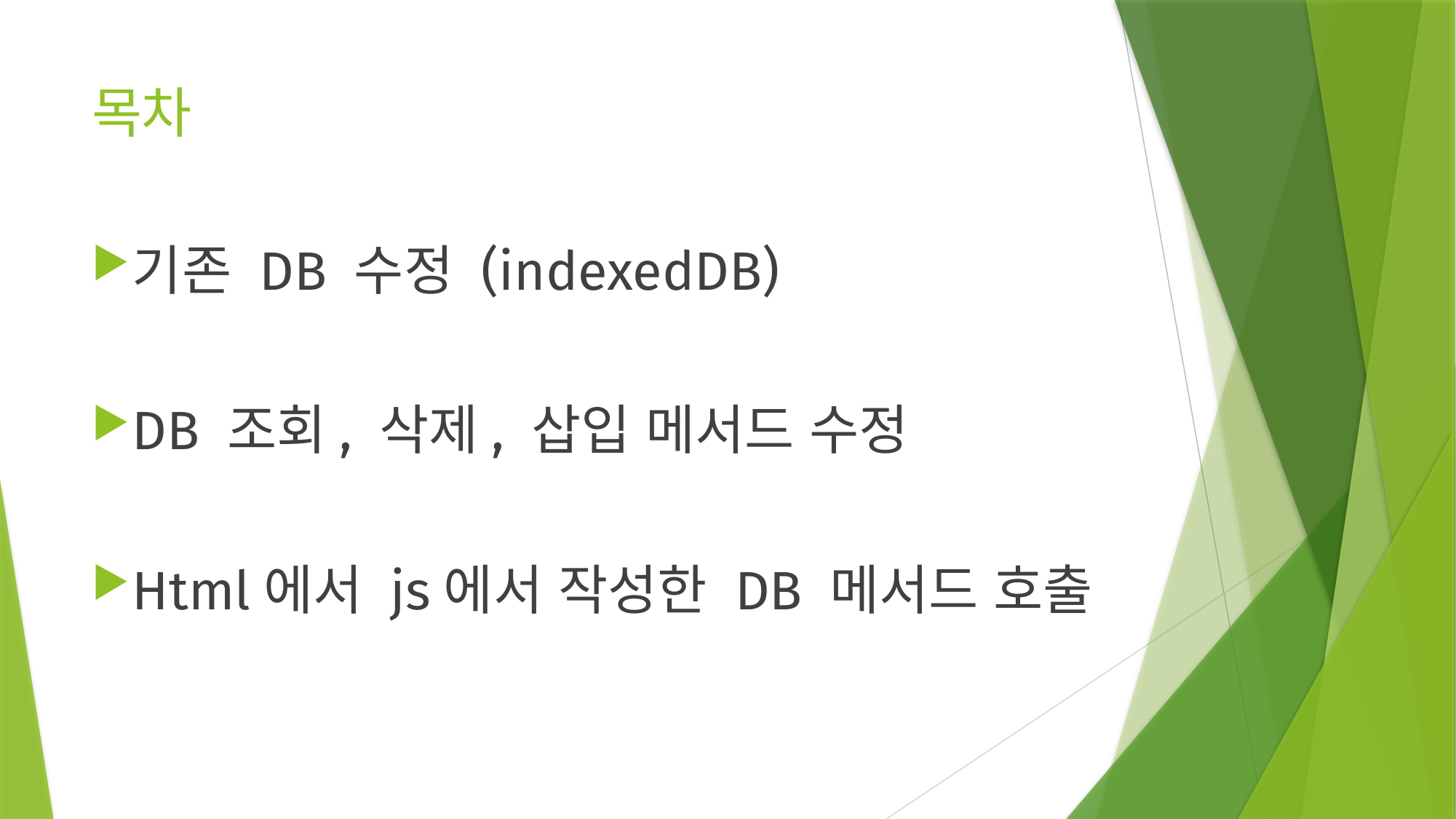

# 목차
기존 DB 수정 (indexedDB)

DB 조회, 삭제, 삽입 메서드 수정

Html에서 js에서 작성한 DB 메서드 호출